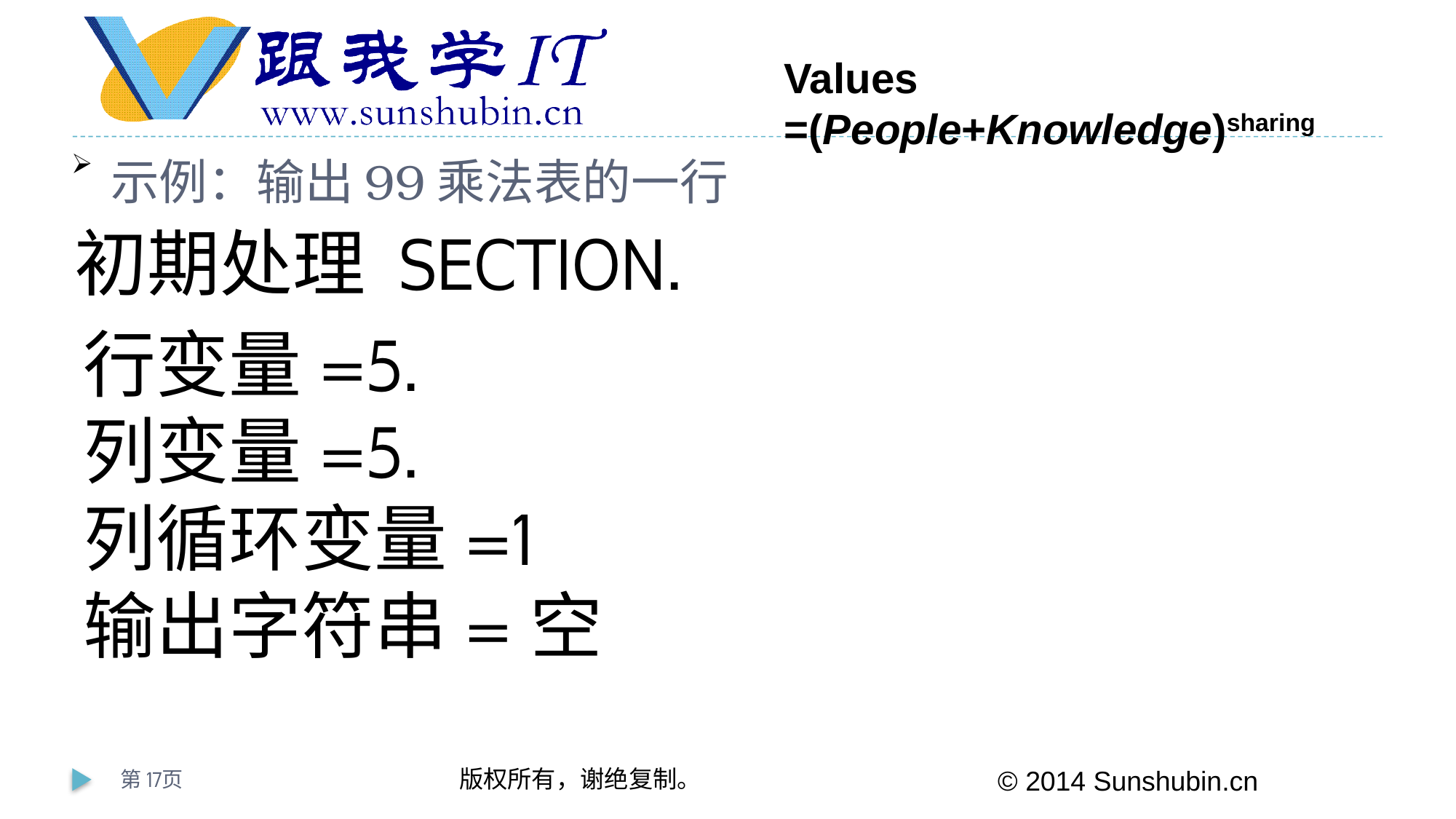

示例：输出99乘法表的一行
初期处理 SECTION.
行变量=5.
列变量=5.
列循环变量=1
输出字符串=空
第17页